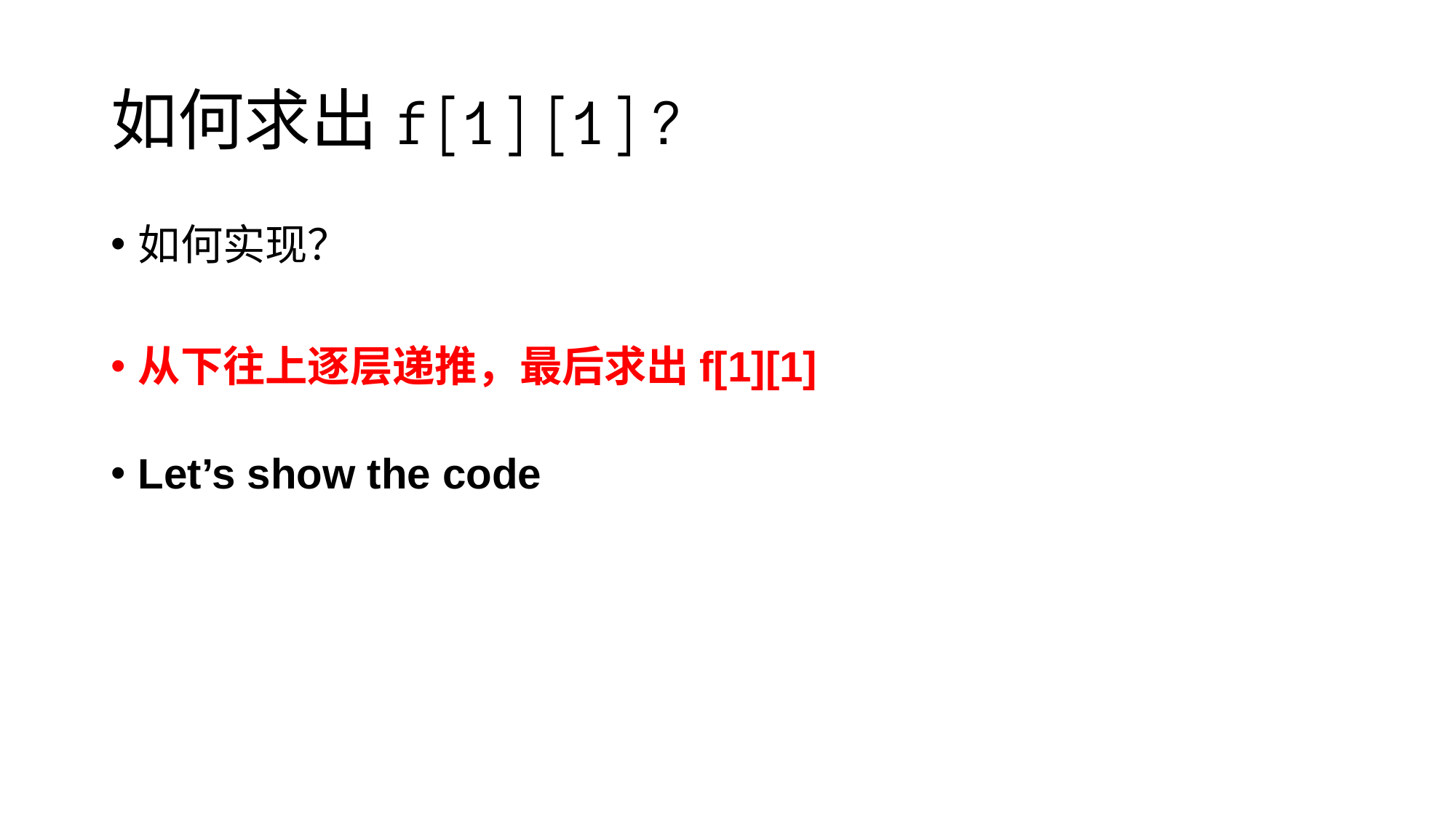

# 如何求出f[1][1]?
如何实现？

从下往上逐层递推，最后求出f[1][1]
Let’s show the code